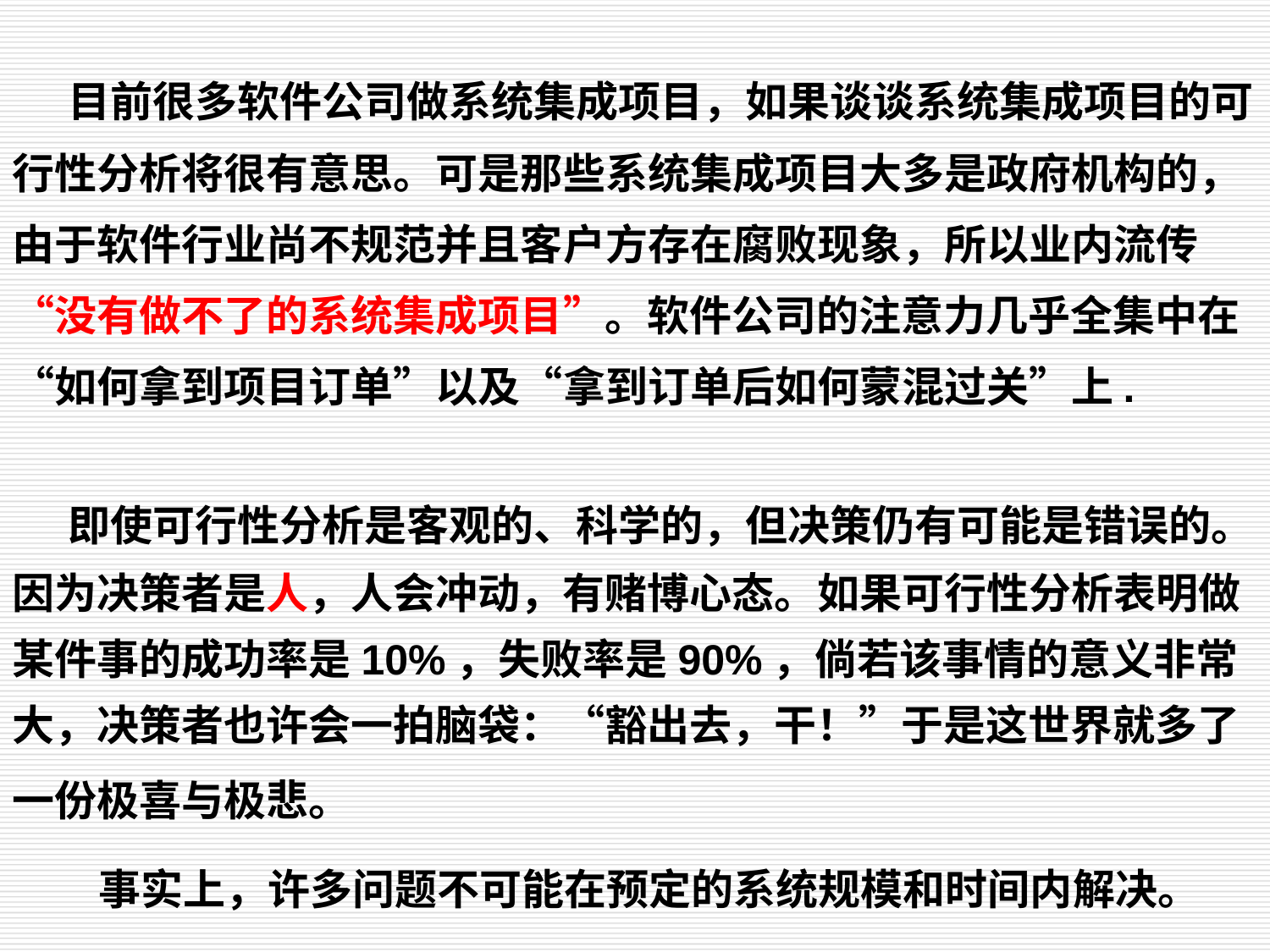

目前很多软件公司做系统集成项目，如果谈谈系统集成项目的可行性分析将很有意思。可是那些系统集成项目大多是政府机构的，由于软件行业尚不规范并且客户方存在腐败现象，所以业内流传“没有做不了的系统集成项目”。软件公司的注意力几乎全集中在“如何拿到项目订单”以及“拿到订单后如何蒙混过关”上.
    即使可行性分析是客观的、科学的，但决策仍有可能是错误的。因为决策者是人，人会冲动，有赌博心态。如果可行性分析表明做某件事的成功率是10%，失败率是90%，倘若该事情的意义非常大，决策者也许会一拍脑袋：“豁出去，干！”于是这世界就多了一份极喜与极悲。
        事实上，许多问题不可能在预定的系统规模和时间内解决。